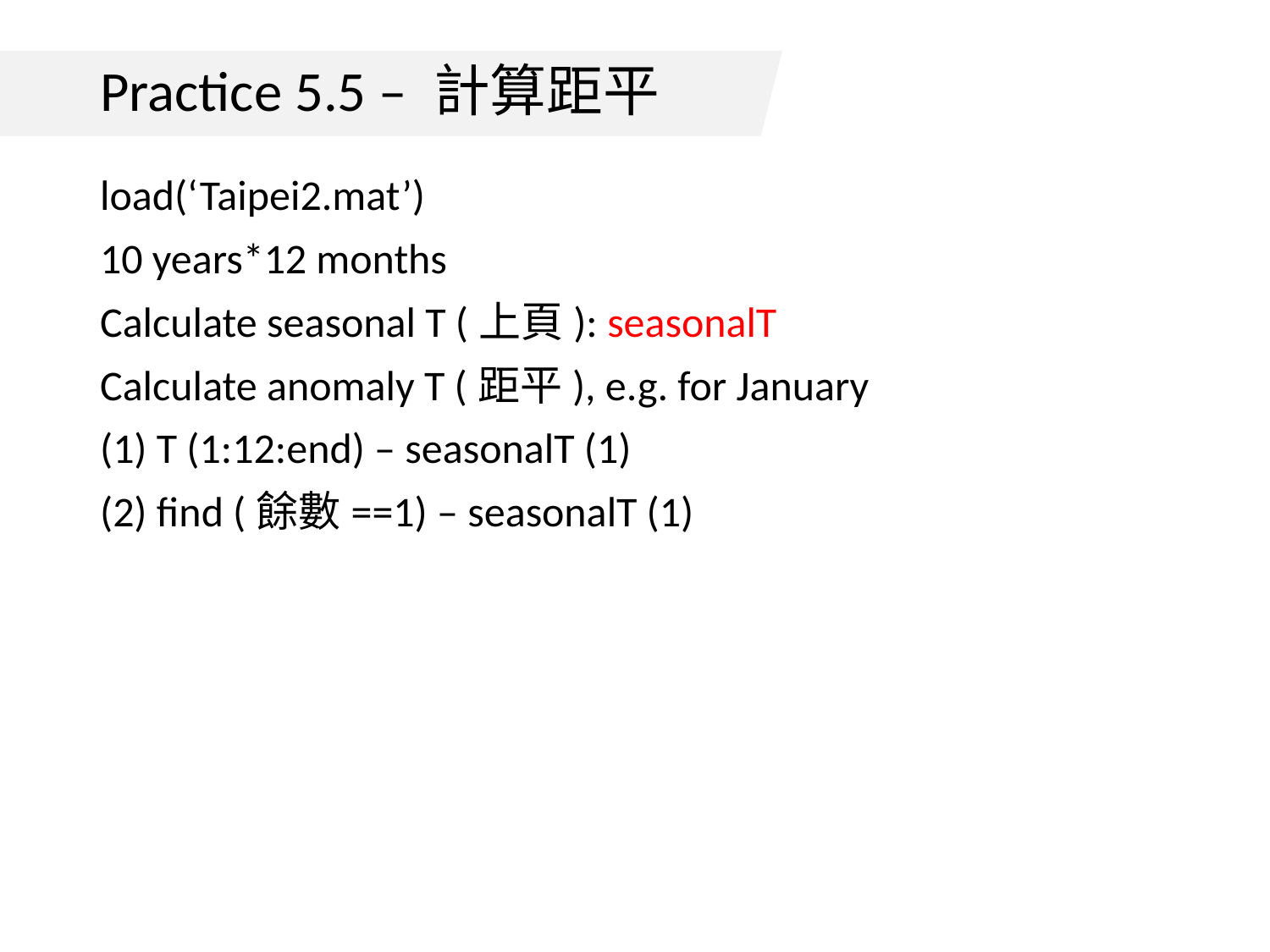

# Practice 5.5 – 計算距平
load(‘Taipei2.mat’)
10 years*12 months
Calculate seasonal T (上頁): seasonalT
Calculate anomaly T (距平), e.g. for January
(1) T (1:12:end) – seasonalT (1)
(2) find (餘數==1) – seasonalT (1)